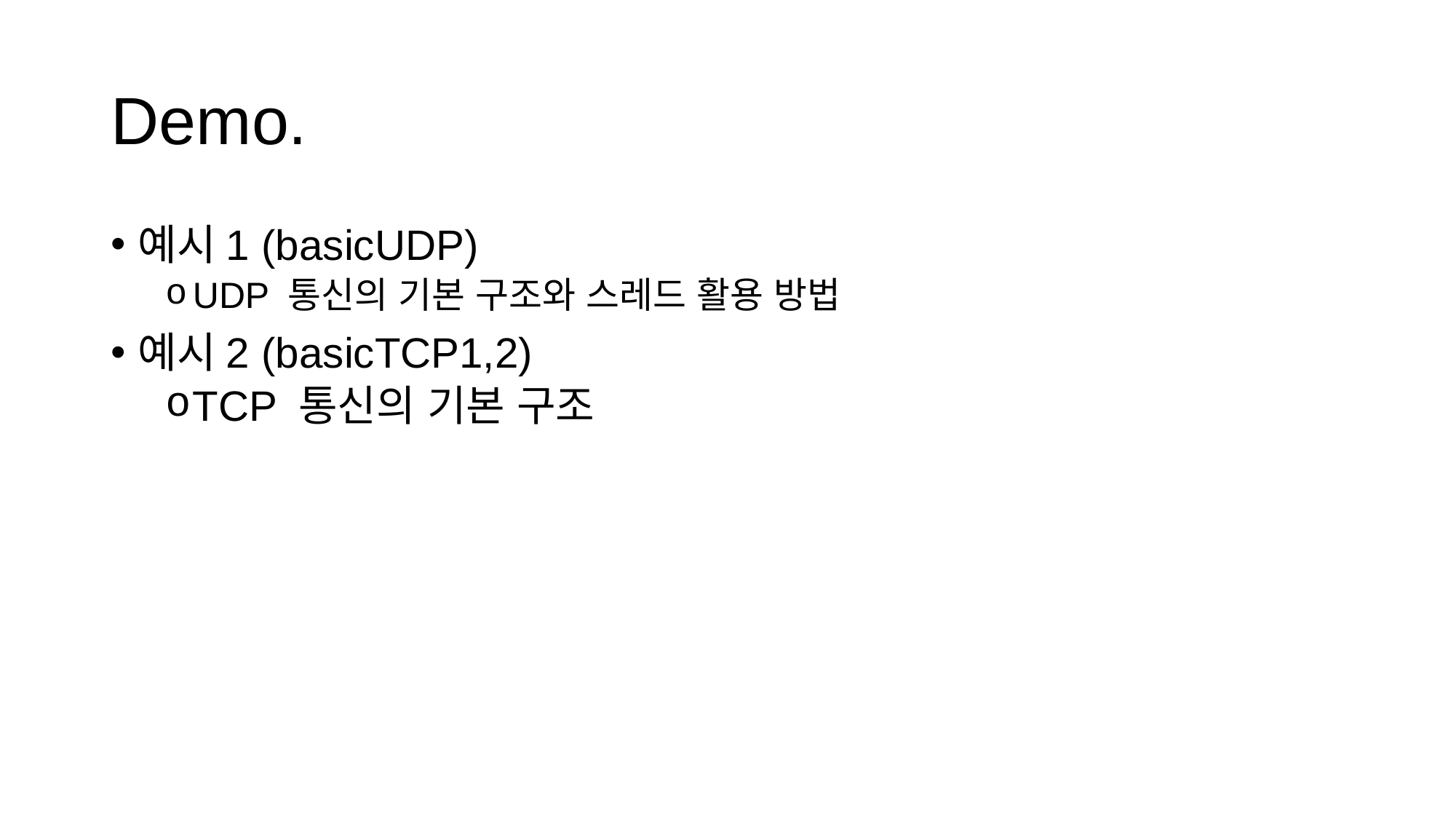

# Demo.
예시1 (basicUDP)
UDP 통신의 기본 구조와 스레드 활용 방법
예시2 (basicTCP1,2)
TCP 통신의 기본 구조